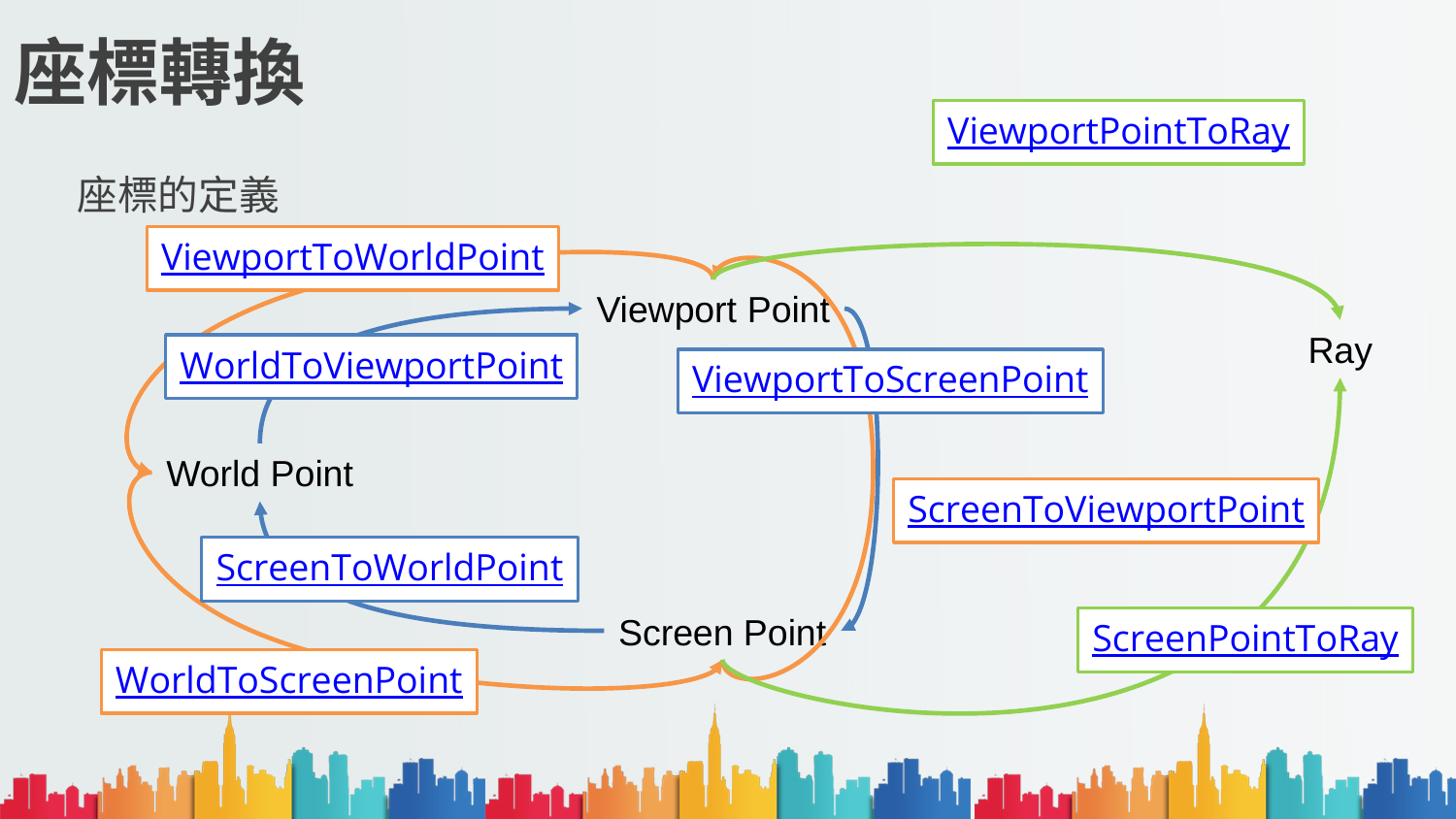

# 座標轉換
ViewportPointToRay
座標的定義
ViewportToWorldPoint
Viewport Point
Ray
WorldToViewportPoint
ViewportToScreenPoint
World Point
ScreenToViewportPoint
ScreenToWorldPoint
Screen Point
ScreenPointToRay
WorldToScreenPoint